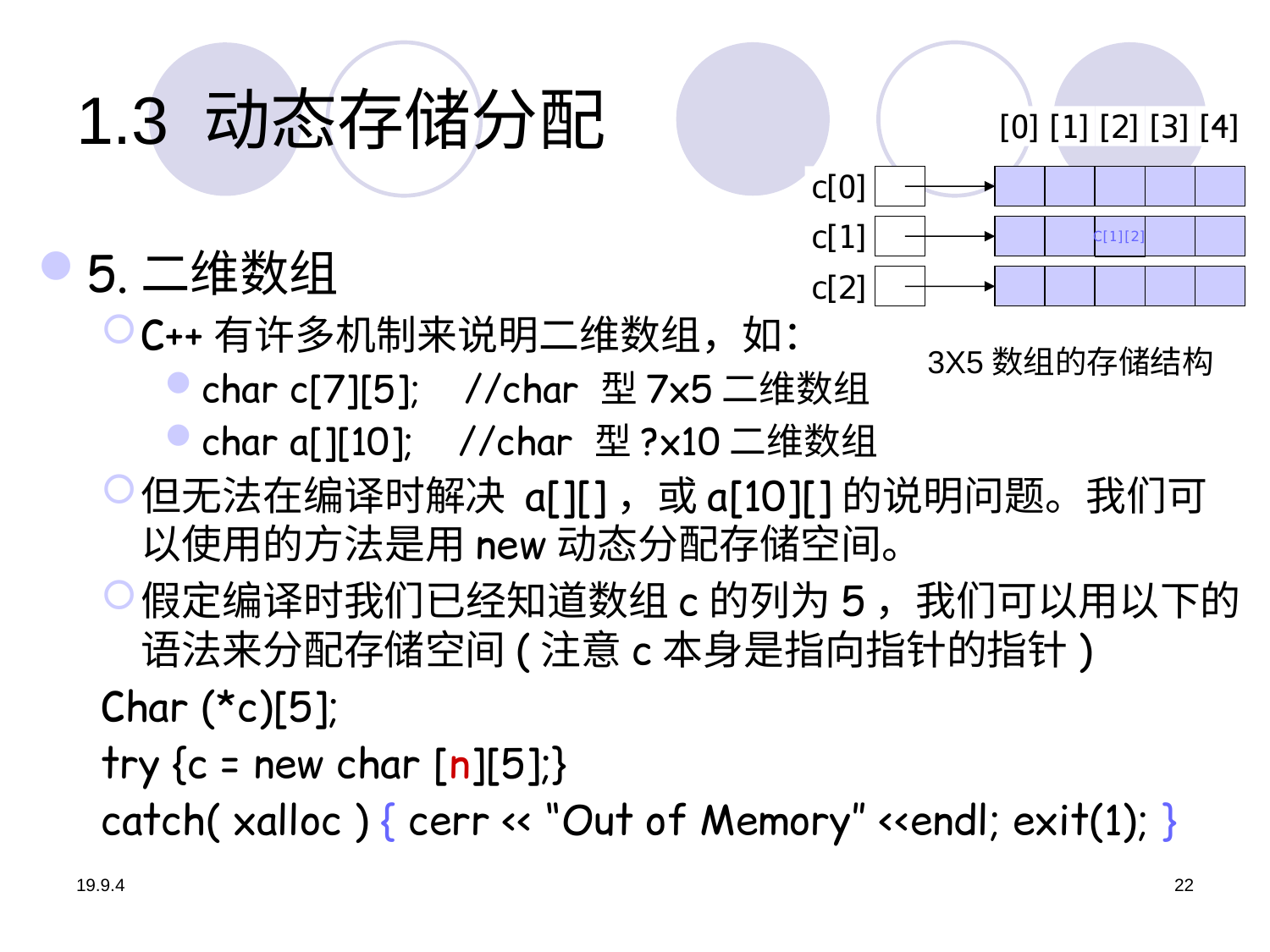

# 1.3	动态存储分配
[0]
[1]
[2]
[3]
[4]
c[0]

c[1]

C[1][2]

5.二维数组
C++有许多机制来说明二维数组，如：
char c[7][5];    //char 型7x5二维数组
char a[][10];    //char 型?x10二维数组
但无法在编译时解决 a[][]，或a[10][]的说明问题。我们可以使用的方法是用new动态分配存储空间。
假定编译时我们已经知道数组c的列为5，我们可以用以下的语法来分配存储空间(注意c本身是指向指针的指针)
Char (*c)[5];
try {c = new char [n][5];}
catch( xalloc ) { cerr << “Out of Memory” <<endl; exit(1); }

c[2]

3X5数组的存储结构
19.9.4
22